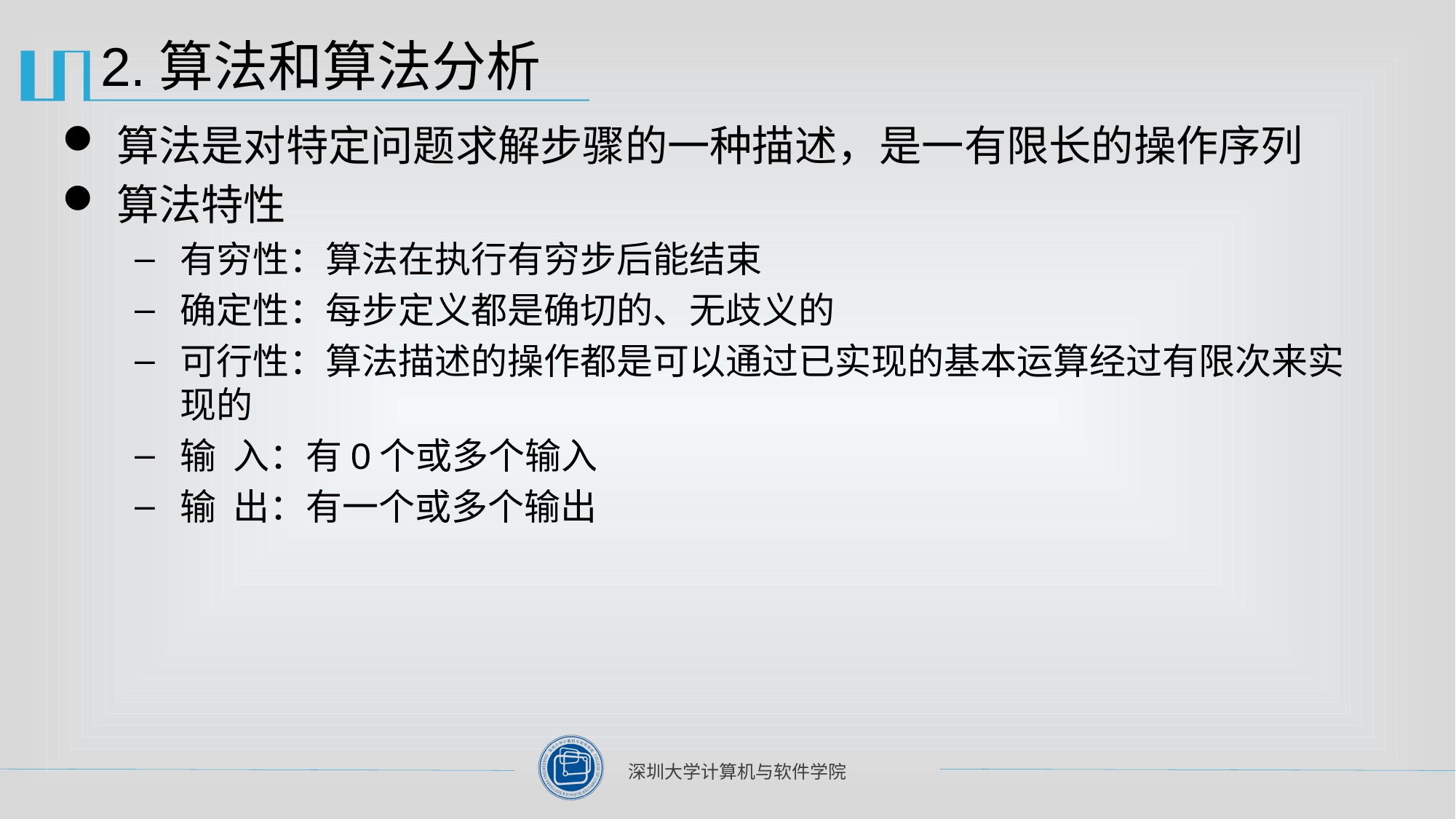

# 2.算法和算法分析
算法是对特定问题求解步骤的一种描述，是一有限长的操作序列
算法特性
有穷性：算法在执行有穷步后能结束
确定性：每步定义都是确切的、无歧义的
可行性：算法描述的操作都是可以通过已实现的基本运算经过有限次来实现的
输  入：有0个或多个输入
输  出：有一个或多个输出

22